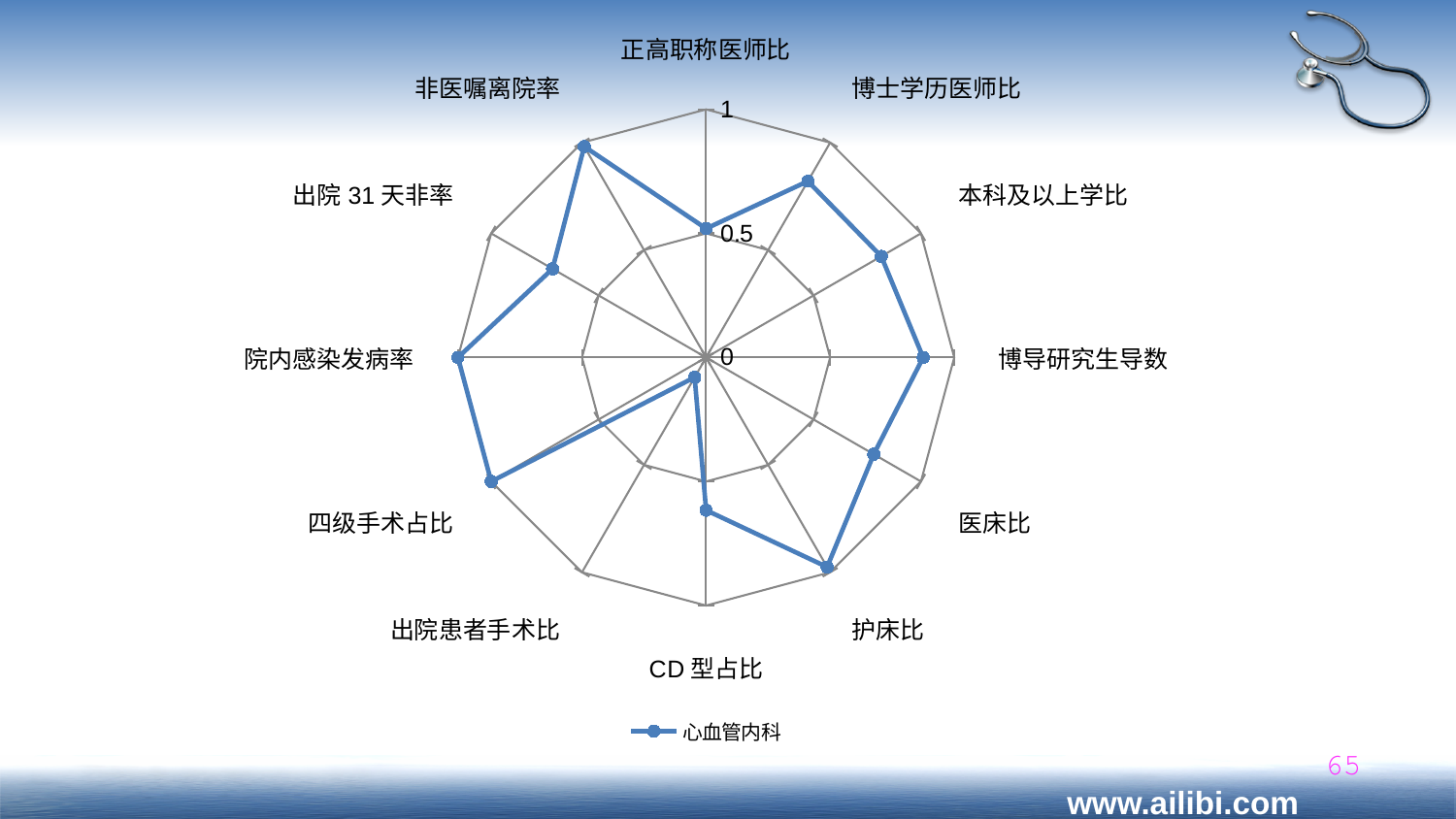

### Chart

| Category | 心血管内科 |
|---|---|
| 正高职称医师比 | 0.519404442274835 |
| 博士学历医师比 | 0.820261437908497 |
| 本科及以上学比 | 0.815384615384616 |
| 博导研究生导数 | 0.875 |
| 医床比 | 0.780330784750982 |
| 护床比 | 0.975494878559276 |
| CD型占比 | 0.615762781683245 |
| 出院患者手术比 | 0.0923751918230064 |
| 四级手术占比 | 1.0 |
| 院内感染发病率 | 1.0 |
| 出院31天非率 | 0.71456611724251 |
| 非医嘱离院率 | 0.982109090909091 |
65